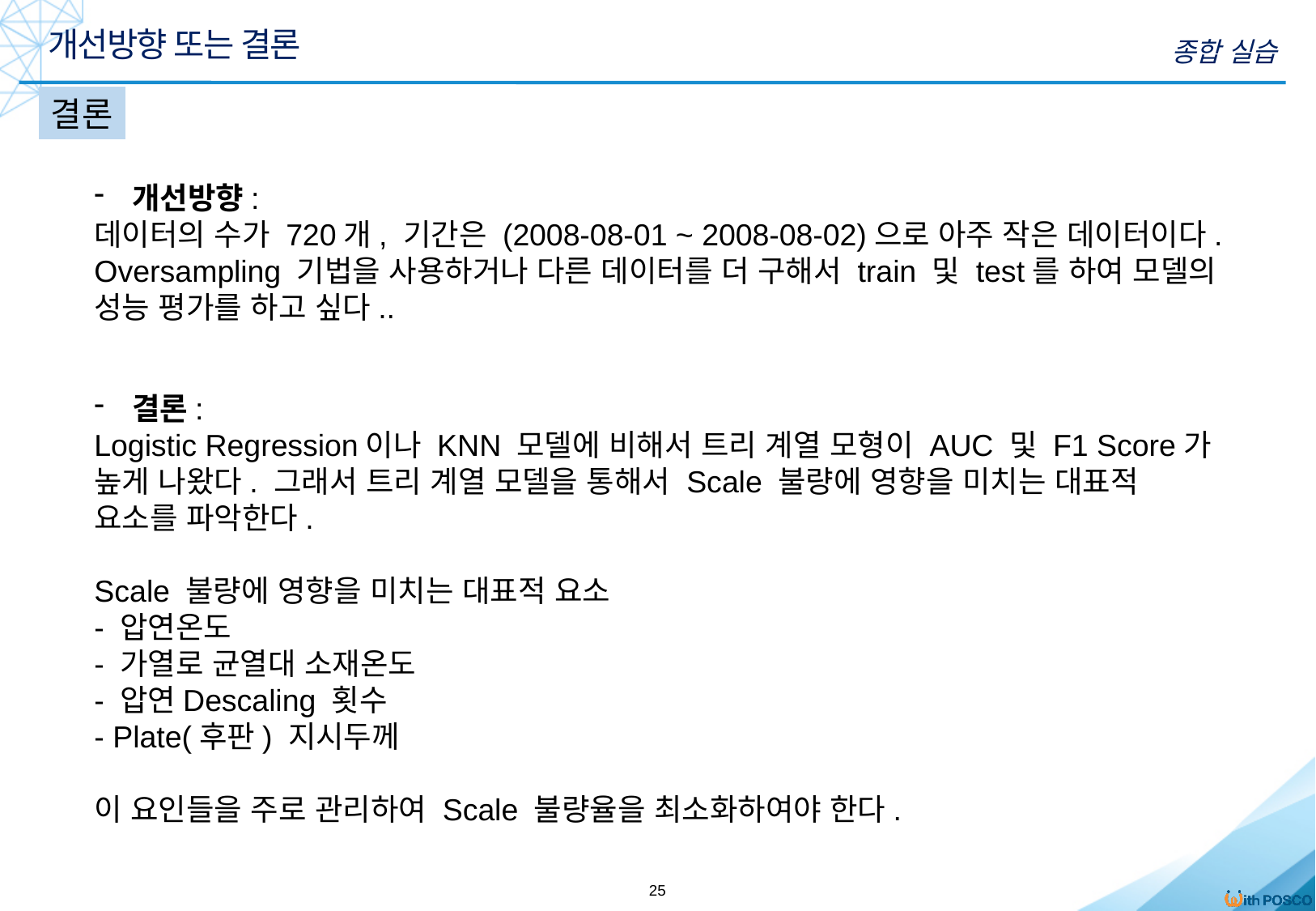

개선방향 또는 결론
종합 실습
결론
개선방향:
데이터의 수가 720개, 기간은 (2008-08-01 ~ 2008-08-02)으로 아주 작은 데이터이다.
Oversampling 기법을 사용하거나 다른 데이터를 더 구해서 train 및 test를 하여 모델의 성능 평가를 하고 싶다..

결론:
Logistic Regression이나 KNN 모델에 비해서 트리 계열 모형이 AUC 및 F1 Score가 높게 나왔다. 그래서 트리 계열 모델을 통해서 Scale 불량에 영향을 미치는 대표적 요소를 파악한다.

Scale 불량에 영향을 미치는 대표적 요소
- 압연온도
- 가열로 균열대 소재온도
- 압연Descaling 횟수
- Plate(후판) 지시두께

이 요인들을 주로 관리하여 Scale 불량율을 최소화하여야 한다.